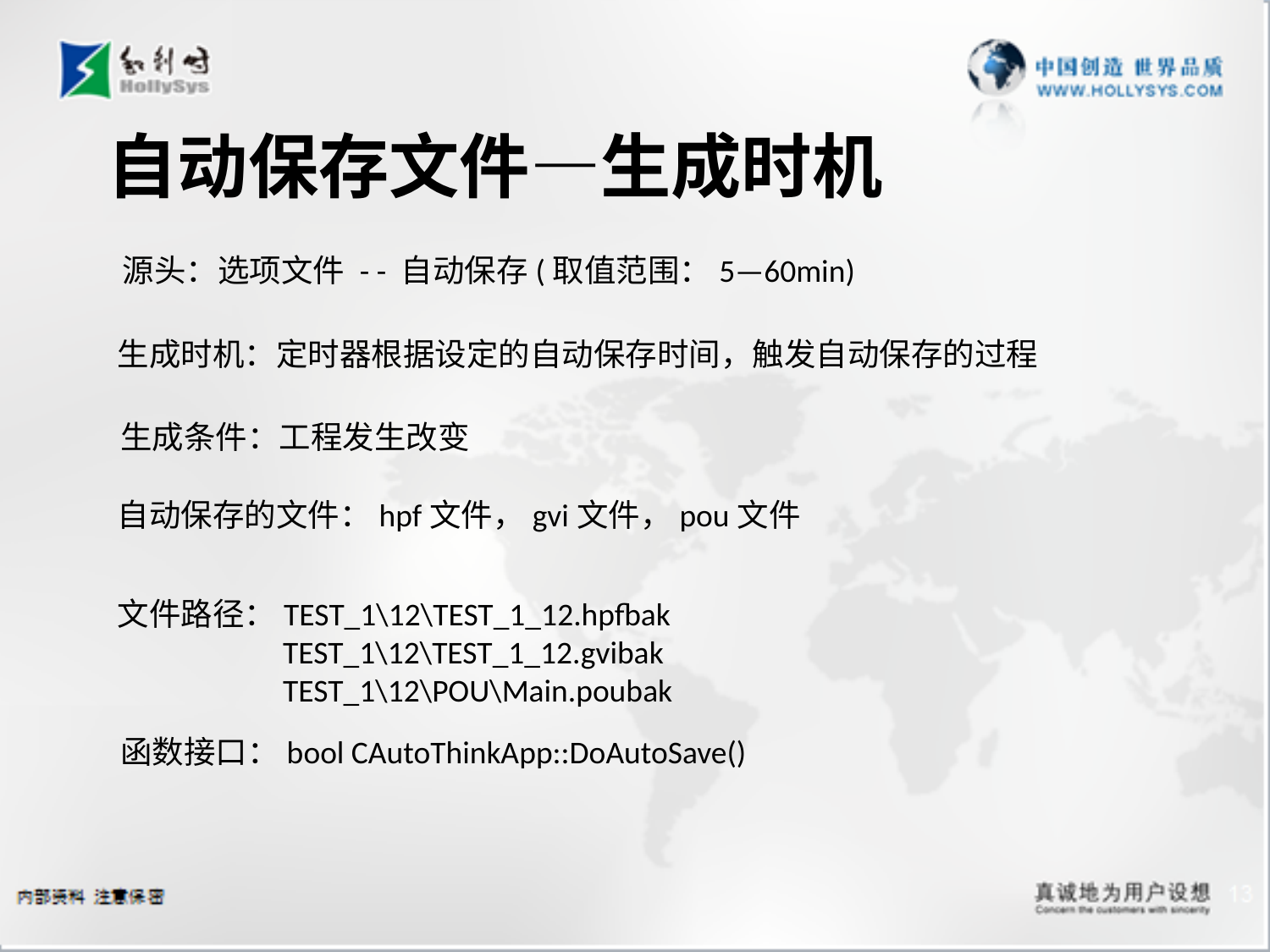

自动保存文件—生成时机
源头：选项文件 - - 自动保存(取值范围：5—60min)
生成时机：定时器根据设定的自动保存时间，触发自动保存的过程
生成条件：工程发生改变
自动保存的文件：hpf文件，gvi文件，pou文件
文件路径：TEST_1\12\TEST_1_12.hpfbak
                       TEST_1\12\TEST_1_12.gvibak
                       TEST_1\12\POU\Main.poubak
函数接口：bool CAutoThinkApp::DoAutoSave()